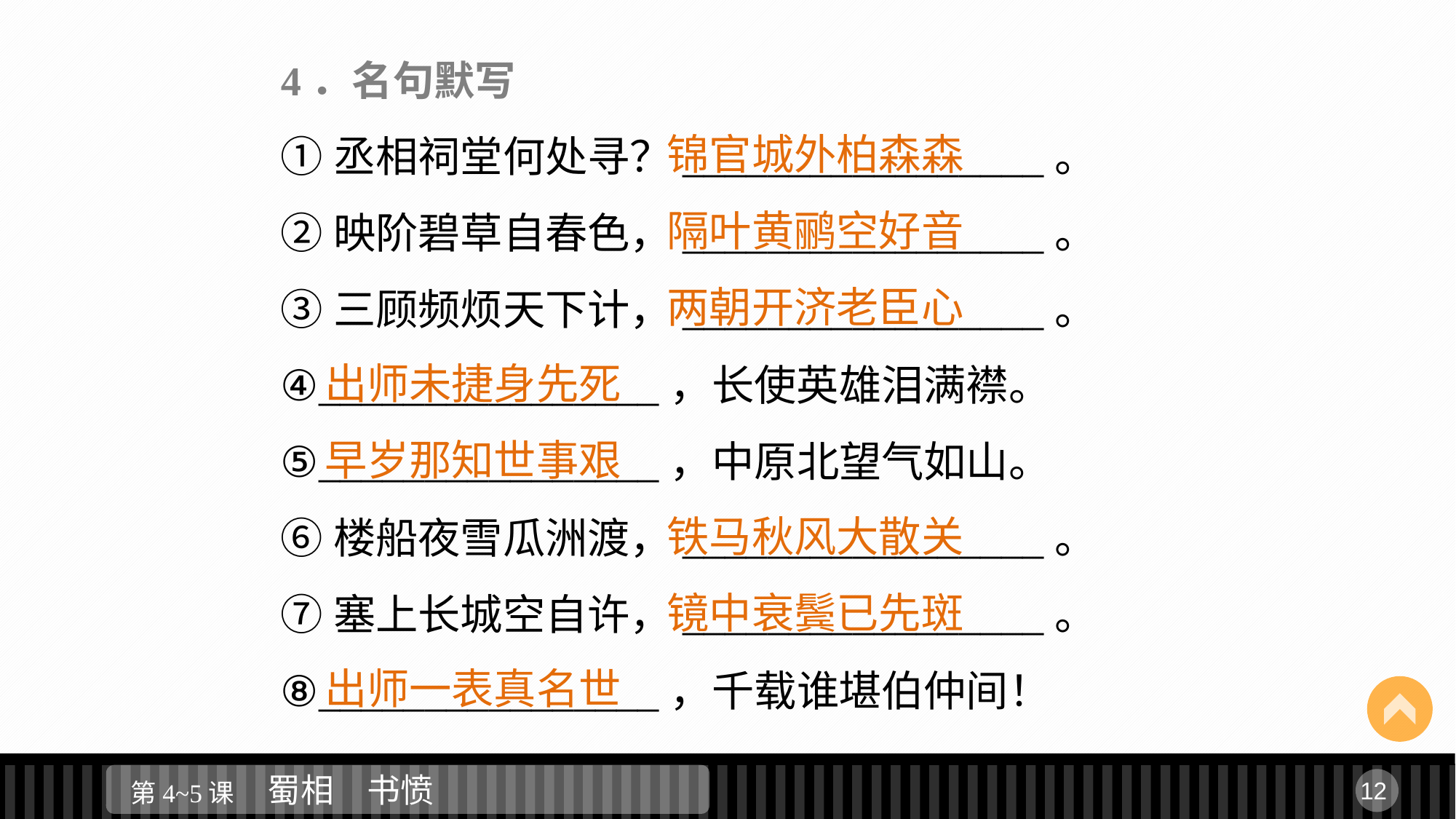

4．名句默写
①丞相祠堂何处寻？_________________。
②映阶碧草自春色，_________________。
③三顾频烦天下计，_________________。
④________________，长使英雄泪满襟。
⑤________________，中原北望气如山。
⑥楼船夜雪瓜洲渡，_________________。
⑦塞上长城空自许，_________________。
⑧________________，千载谁堪伯仲间！
	         锦官城外柏森森
	         隔叶黄鹂空好音
	         两朝开济老臣心
出师未捷身先死
早岁那知世事艰
	         铁马秋风大散关
	         镜中衰鬓已先斑
出师一表真名世